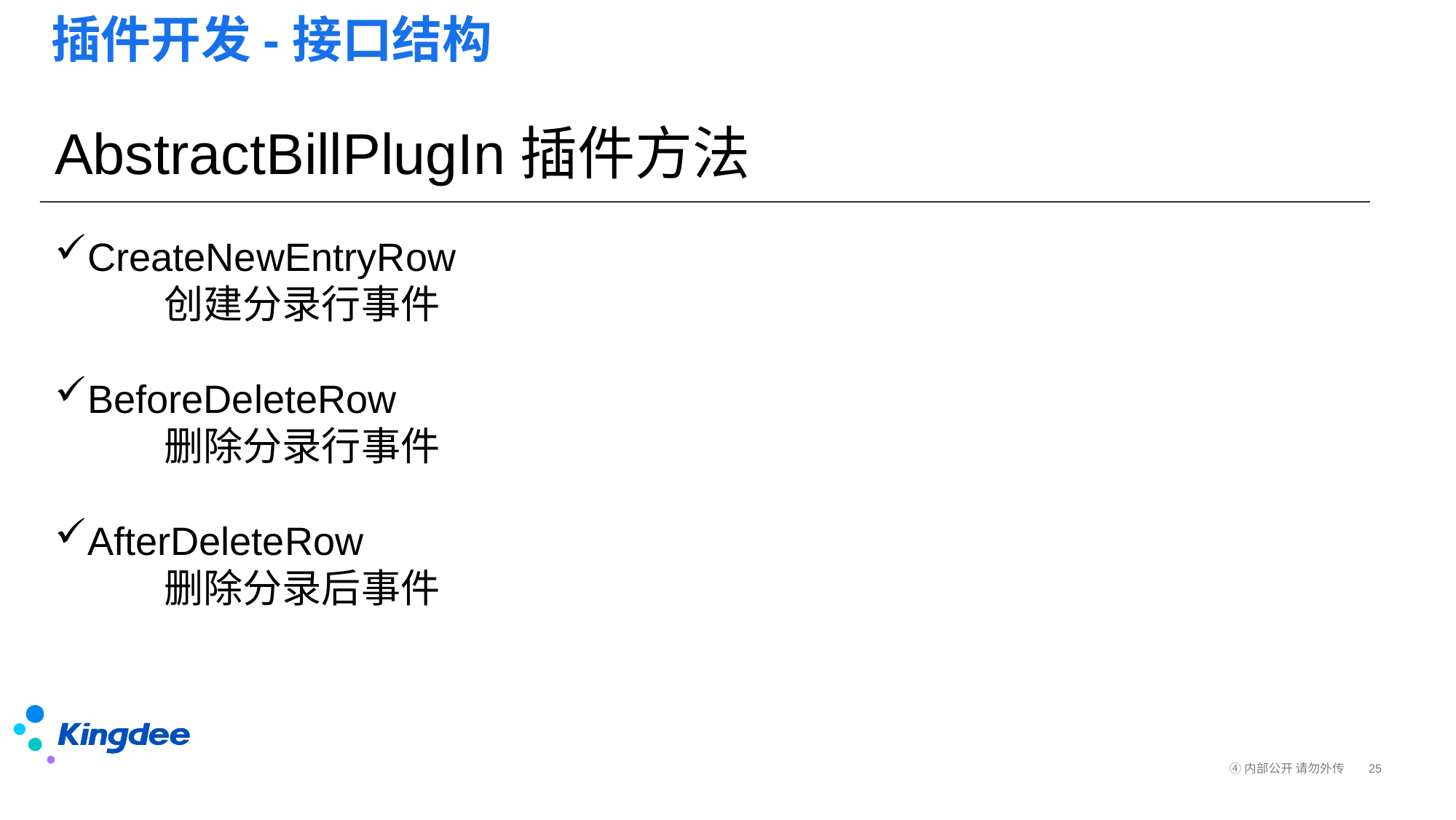

# 插件开发-接口结构
AbstractBillPlugIn插件方法

CreateNewEntryRow
	创建分录行事件

BeforeDeleteRow
	删除分录行事件

AfterDeleteRow
	删除分录后事件